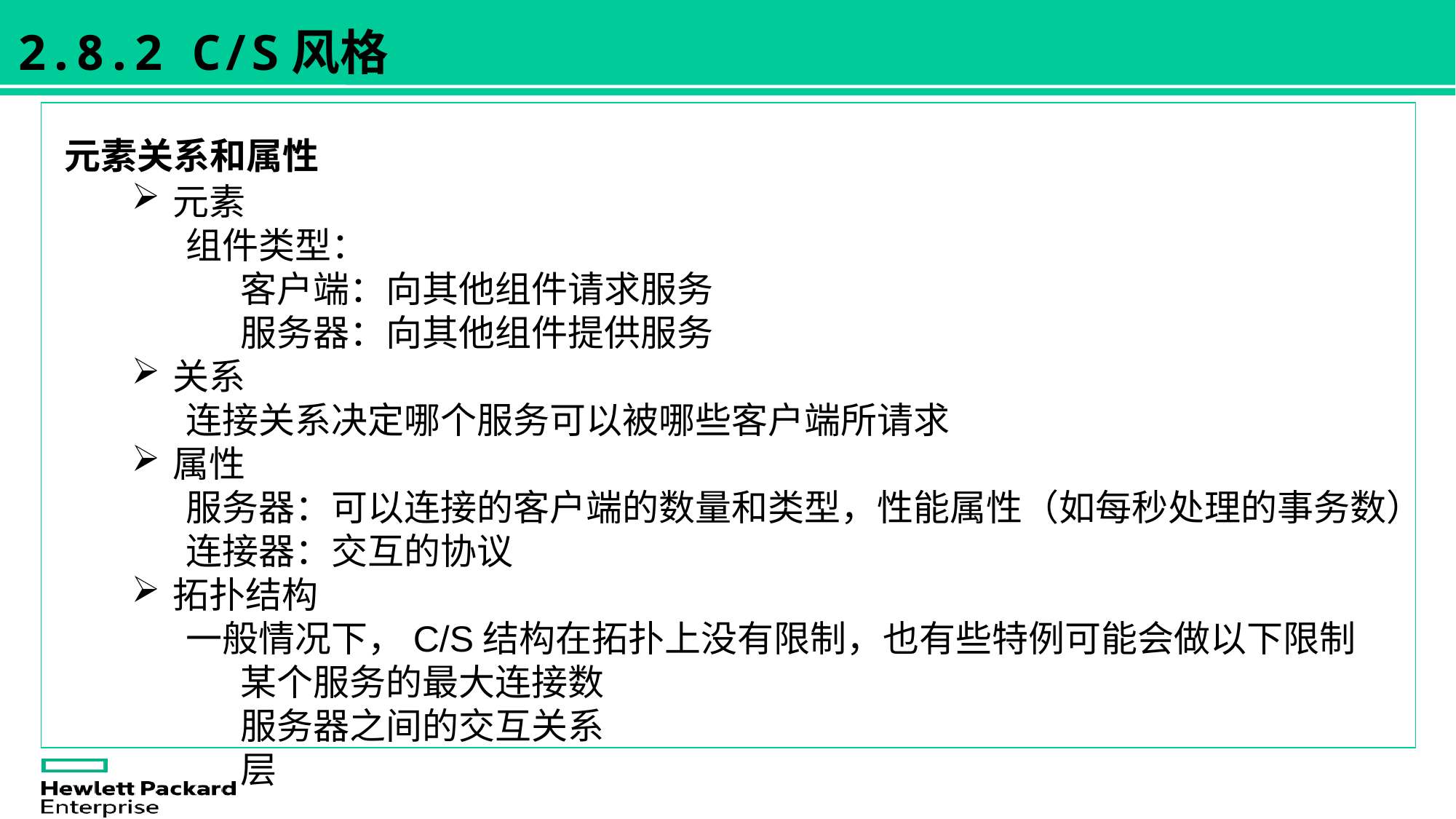

2.8.2 C/S风格

元素关系和属性
元素
组件类型：
客户端：向其他组件请求服务
服务器：向其他组件提供服务
关系
连接关系决定哪个服务可以被哪些客户端所请求
属性
服务器：可以连接的客户端的数量和类型，性能属性（如每秒处理的事务数）
连接器：交互的协议
拓扑结构
一般情况下，C/S结构在拓扑上没有限制，也有些特例可能会做以下限制
某个服务的最大连接数
服务器之间的交互关系
层